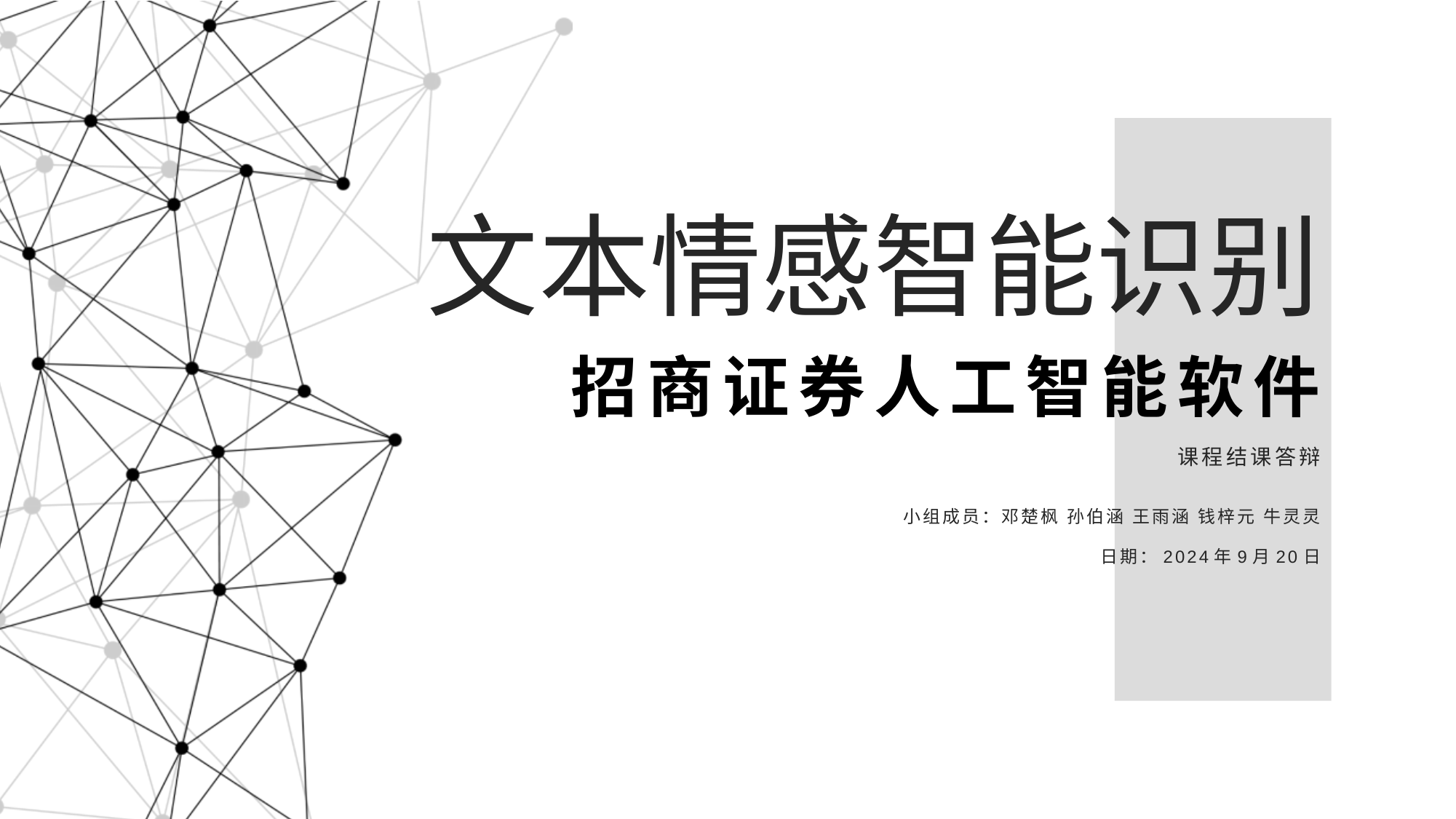

文本情感智能识别
# 招商证券人工智能软件
课程结课答辩
小组成员：邓楚枫 孙伯涵 王雨涵 钱梓元 牛灵灵
日期：2024年9月20日